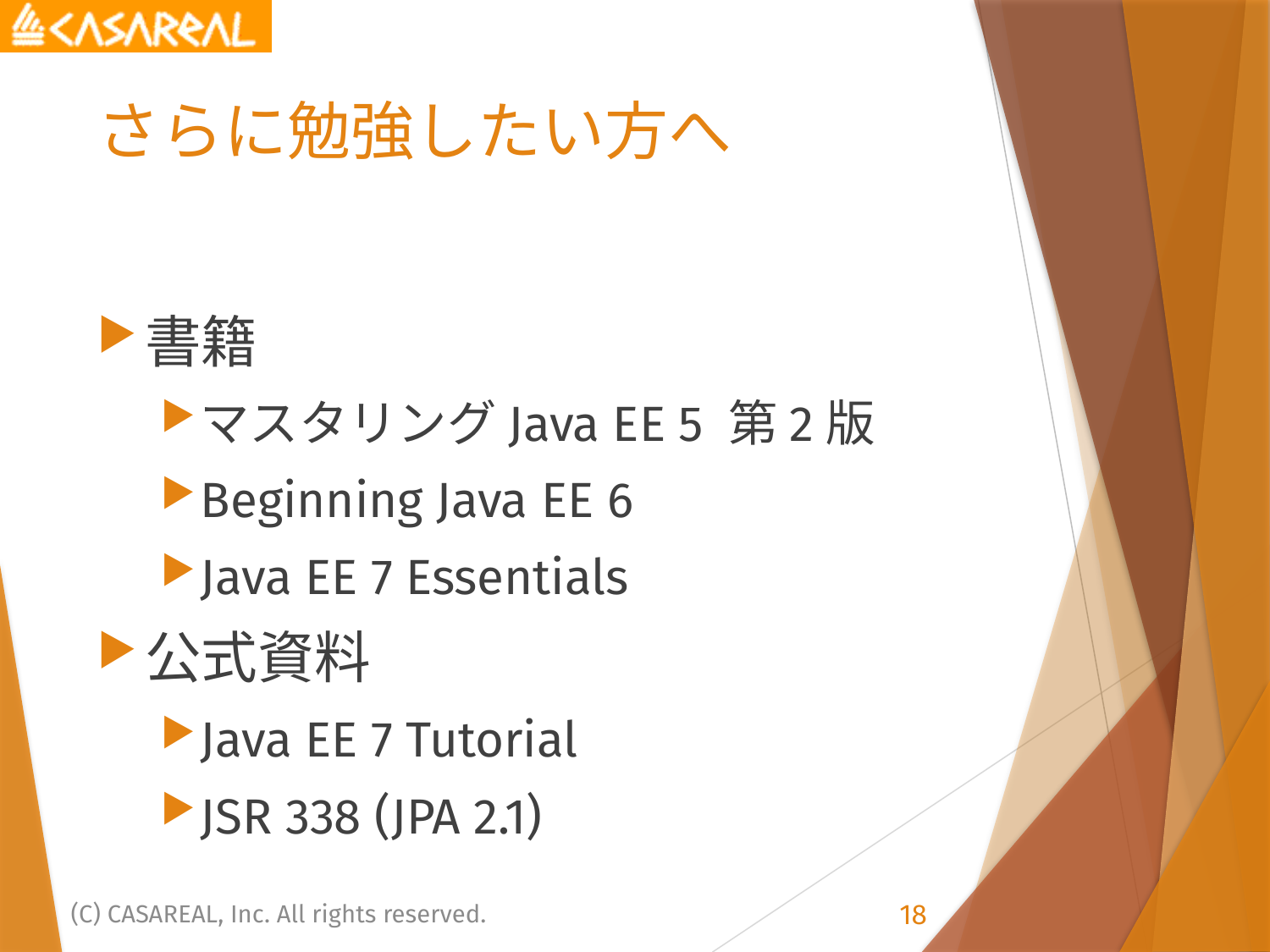

# さらに勉強したい方へ
書籍
マスタリングJava EE 5 第2版
Beginning Java EE 6
Java EE 7 Essentials
公式資料
Java EE 7 Tutorial
JSR 338 (JPA 2.1)
(C) CASAREAL, Inc. All rights reserved.
18